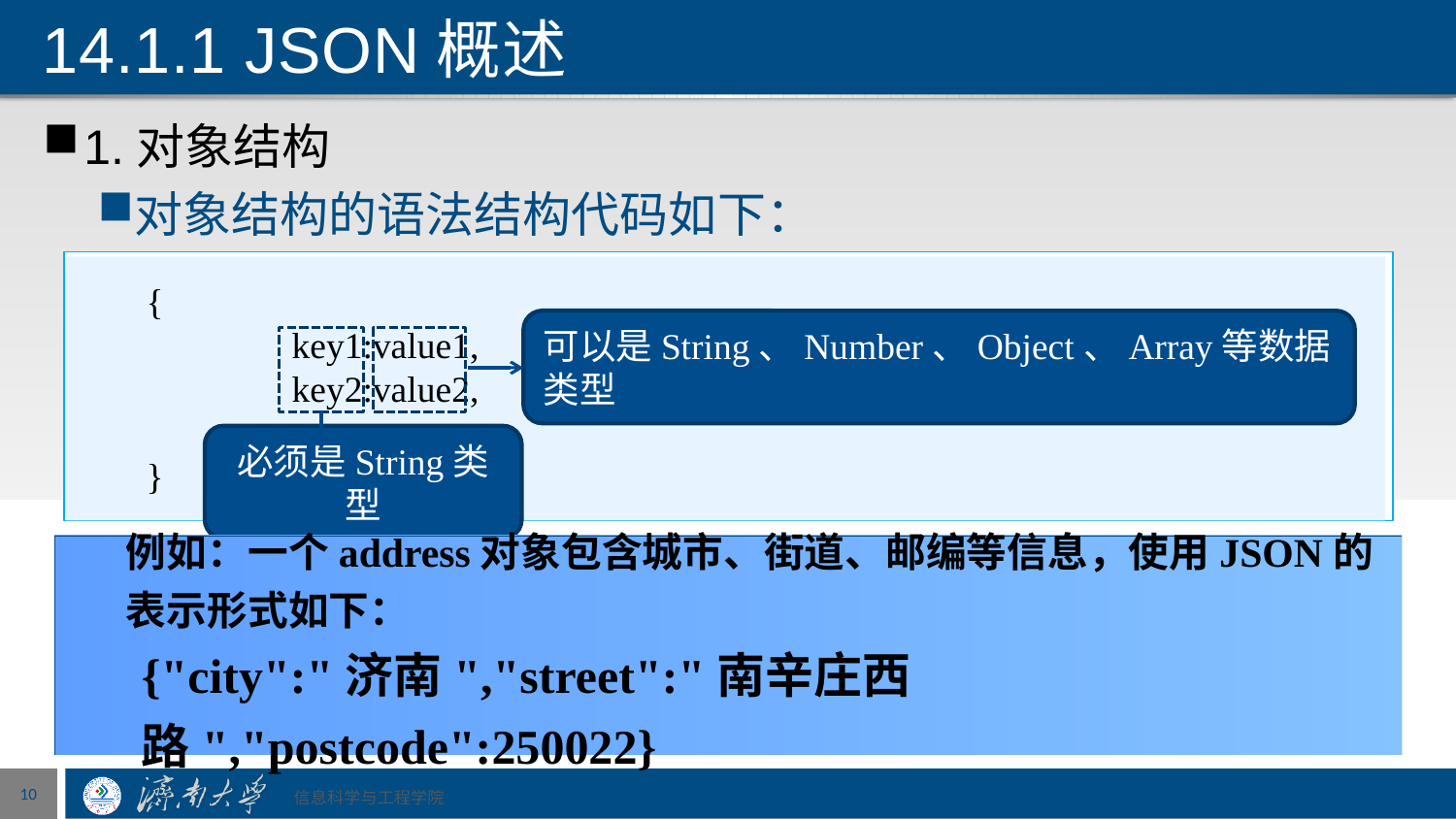

# 14.1.1 JSON概述
1.对象结构
对象结构的语法结构代码如下：

{
	key1:value1,
	key2:value2,
	...
}

可以是String、Number、Object、Array等数据类型
必须是String类型
例如：一个address对象包含城市、街道、邮编等信息，使用JSON的表示形式如下：
{"city":"济南","street":"南辛庄西路","postcode":250022}